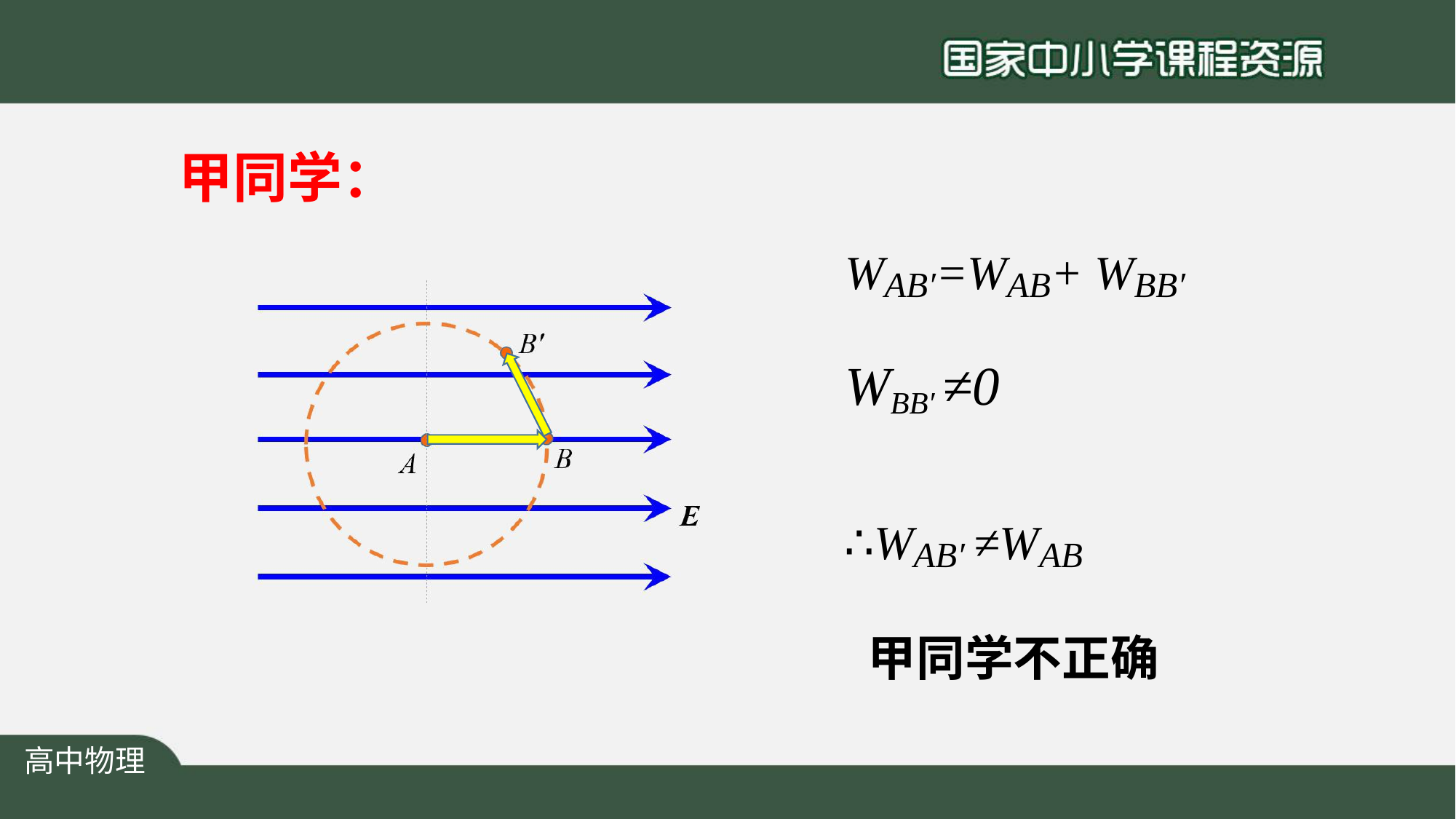

# 甲同学：
WAB′=WAB+ WBB′
WBB′ ≠0

∴WAB′ ≠WAB
甲同学不正确

高中物理